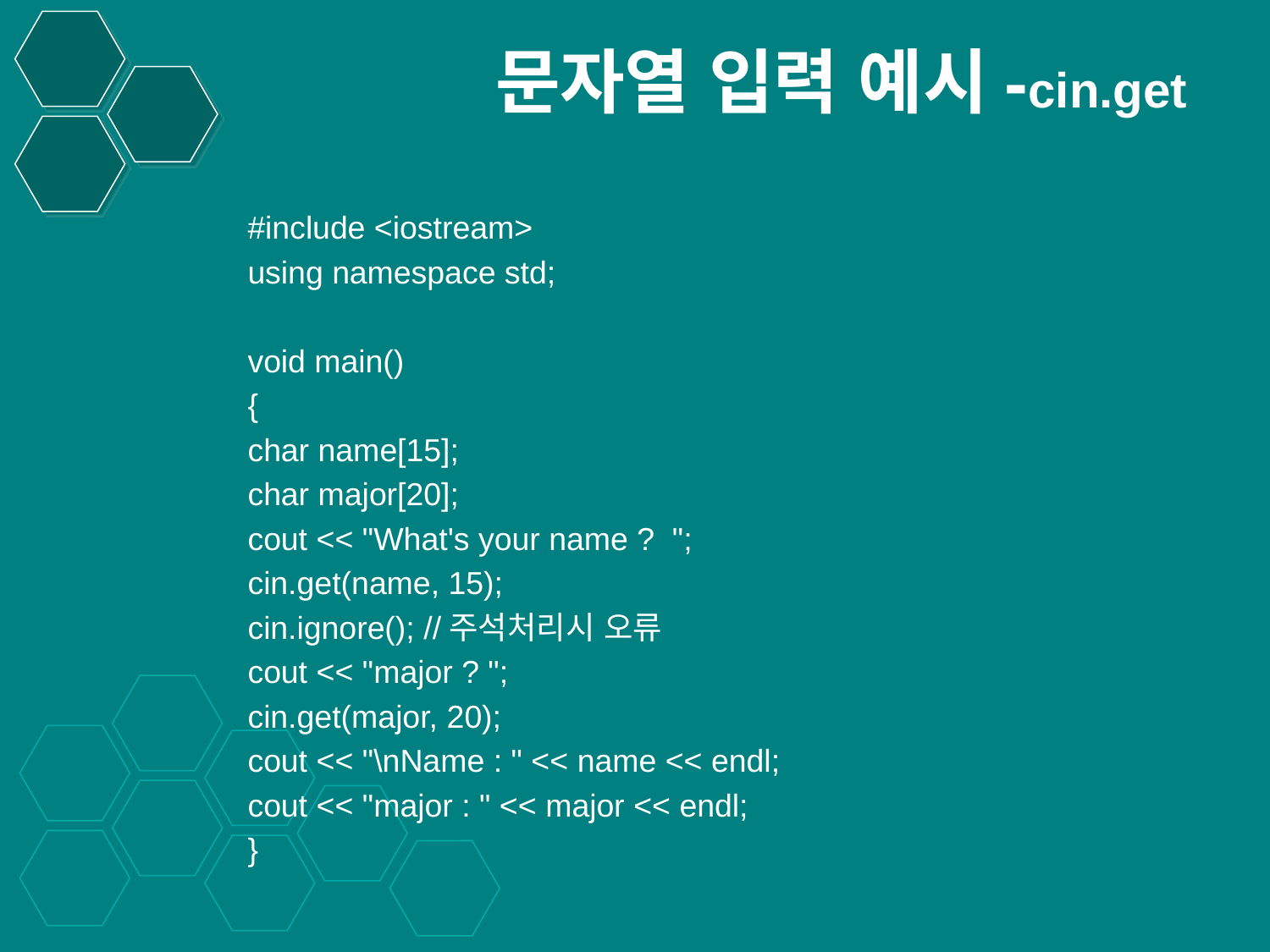

문자열 입력 예시-cin.get
#include <iostream>
using namespace std;

void main()
{
char name[15];
char major[20];
cout << "What's your name ?  ";
cin.get(name, 15);
cin.ignore(); //주석처리시 오류
cout << "major ? ";
cin.get(major, 20);
cout << "\nName : " << name << endl;
cout << "major : " << major << endl;
}